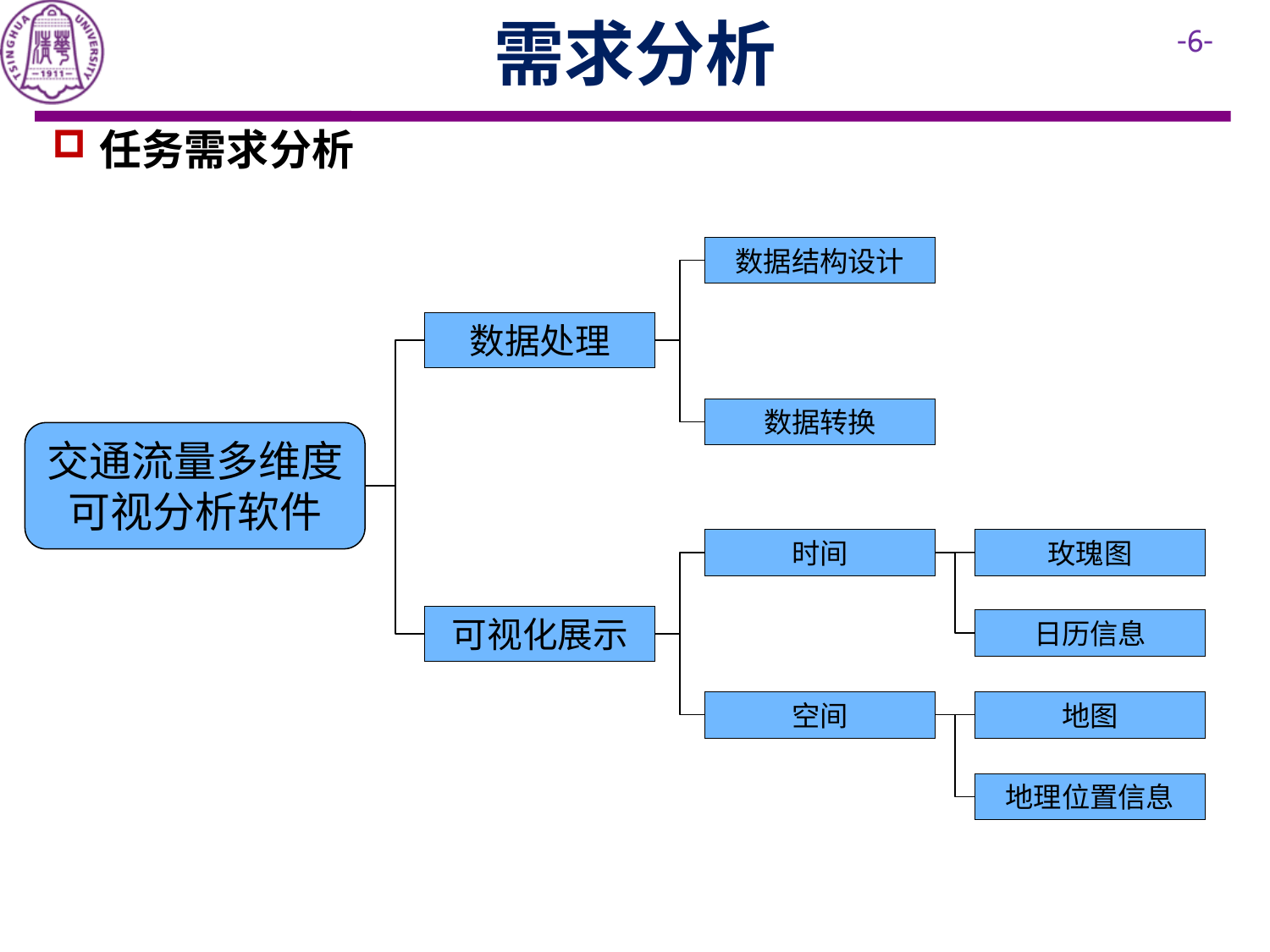

需求分析
任务需求分析
数据结构设计
数据处理
数据转换
交通流量多维度可视分析软件
时间
玫瑰图
可视化展示
日历信息
空间
地图
地理位置信息